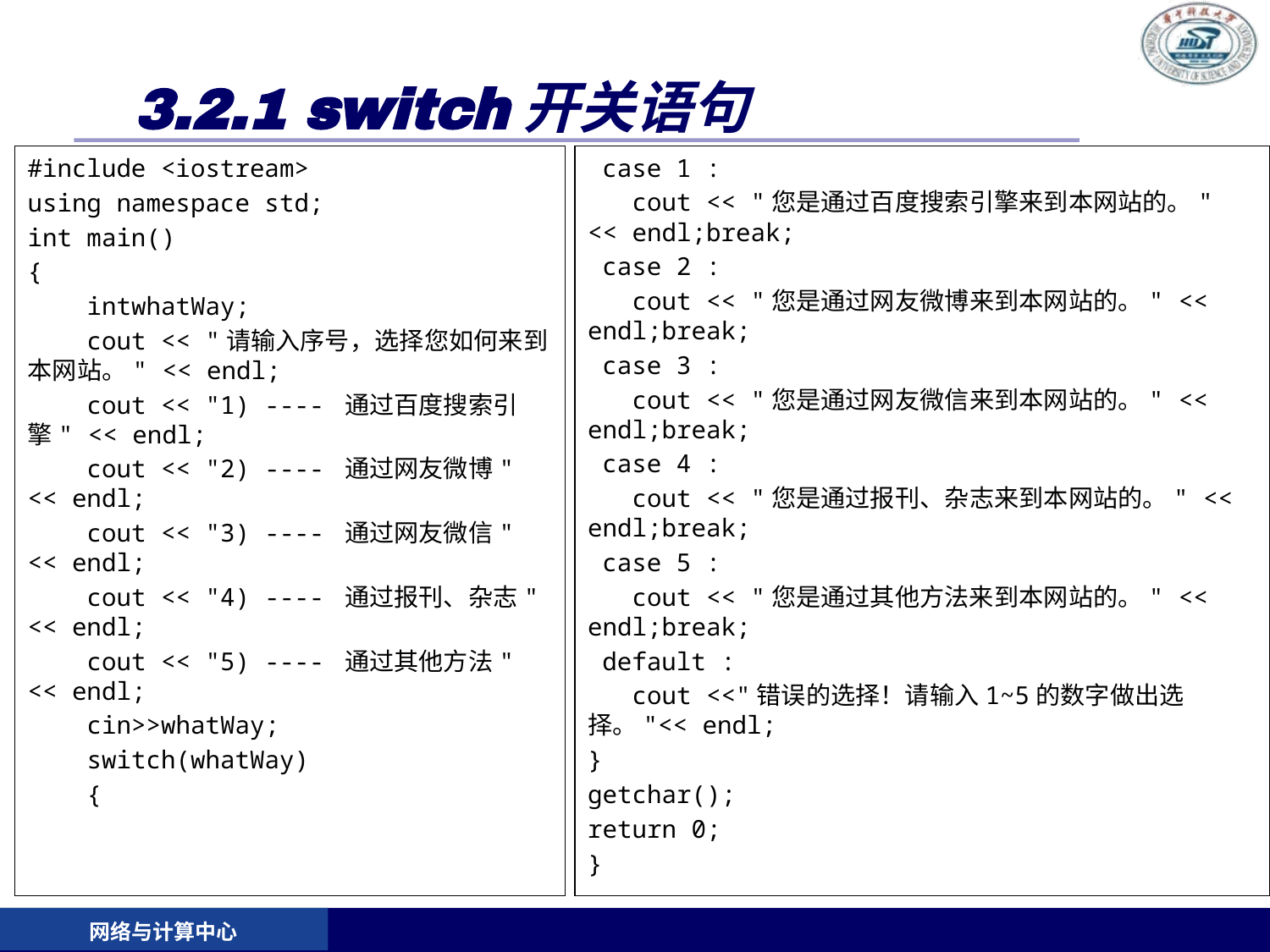

# 3.2.1 switch开关语句
#include <iostream>
using namespace std;
int main()
{
    intwhatWay;
    cout << "请输入序号，选择您如何来到本网站。" << endl;
    cout << "1) ---- 通过百度搜索引擎" << endl;
    cout << "2) ---- 通过网友微博" << endl;
    cout << "3) ---- 通过网友微信" << endl;
    cout << "4) ---- 通过报刊、杂志" << endl;
    cout << "5) ---- 通过其他方法" << endl;
    cin>>whatWay;
    switch(whatWay)
    {

 case 1 :
   cout << "您是通过百度搜索引擎来到本网站的。" << endl;break;
 case 2 :
   cout << "您是通过网友微博来到本网站的。" << endl;break;
 case 3 :
   cout << "您是通过网友微信来到本网站的。" << endl;break;
 case 4 :
   cout << "您是通过报刊、杂志来到本网站的。" << endl;break;
 case 5 :
   cout << "您是通过其他方法来到本网站的。" << endl;break;
 default :
   cout <<"错误的选择！请输入1~5的数字做出选择。"<< endl;
}
getchar();
return 0;
}

网络与计算中心